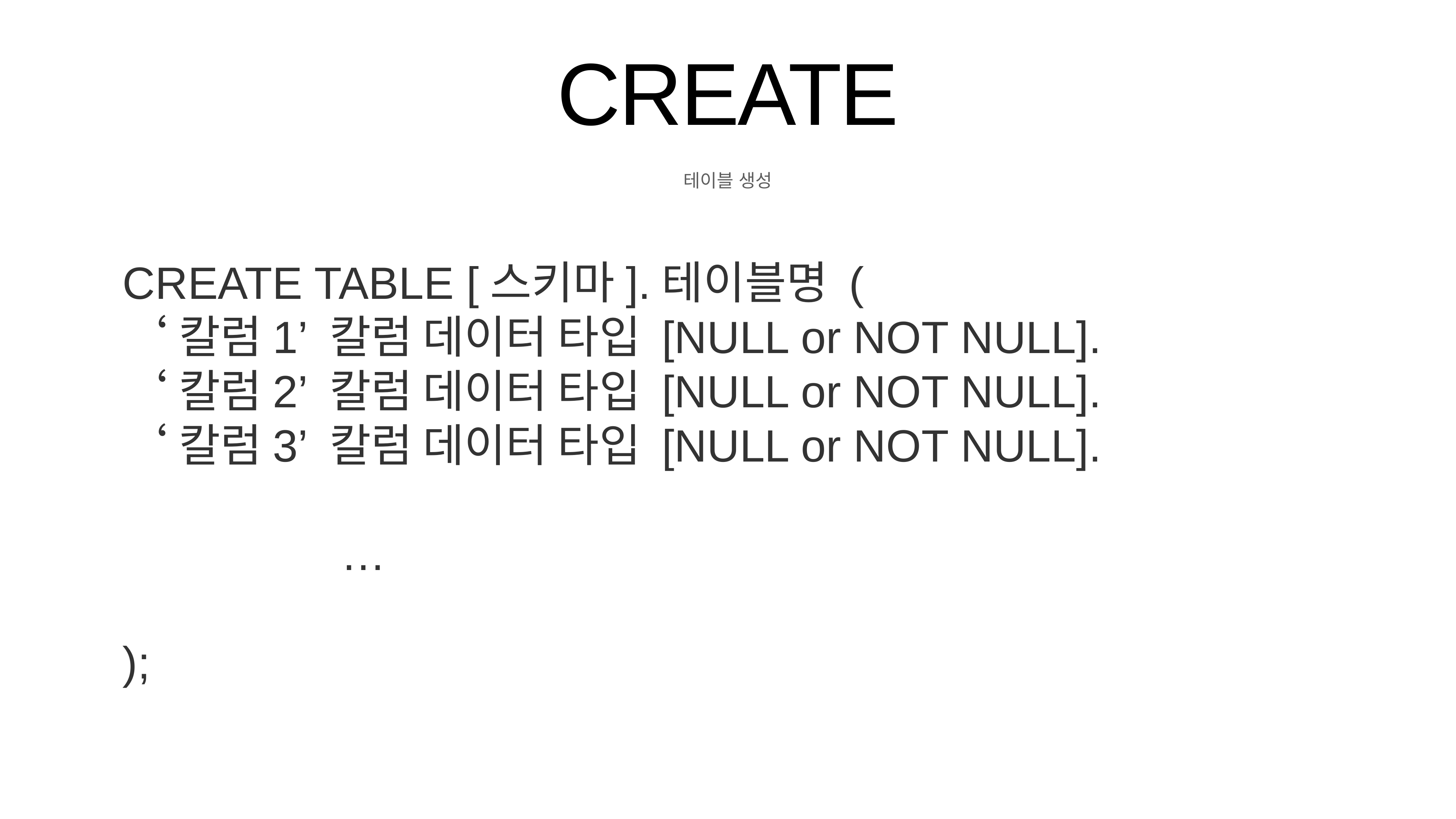

CREATE
테이블 생성
CREATE TABLE [스키마].테이블명 (
‘칼럼1’ 칼럼 데이터 타입 [NULL or NOT NULL].
‘칼럼2’ 칼럼 데이터 타입 [NULL or NOT NULL].
‘칼럼3’ 칼럼 데이터 타입 [NULL or NOT NULL].

…

);